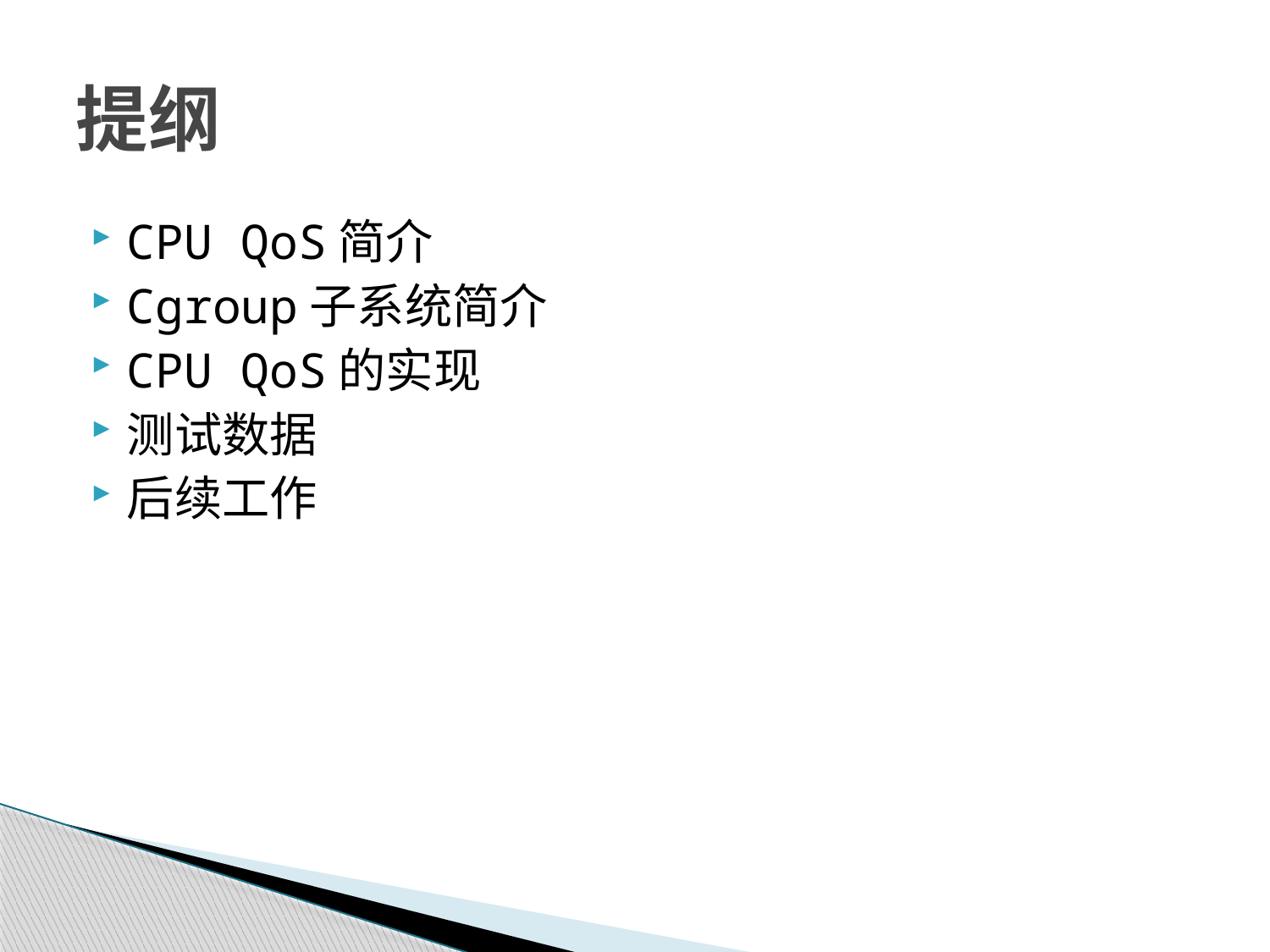

# 提纲
CPU QoS简介
Cgroup子系统简介
CPU QoS的实现
测试数据
后续工作